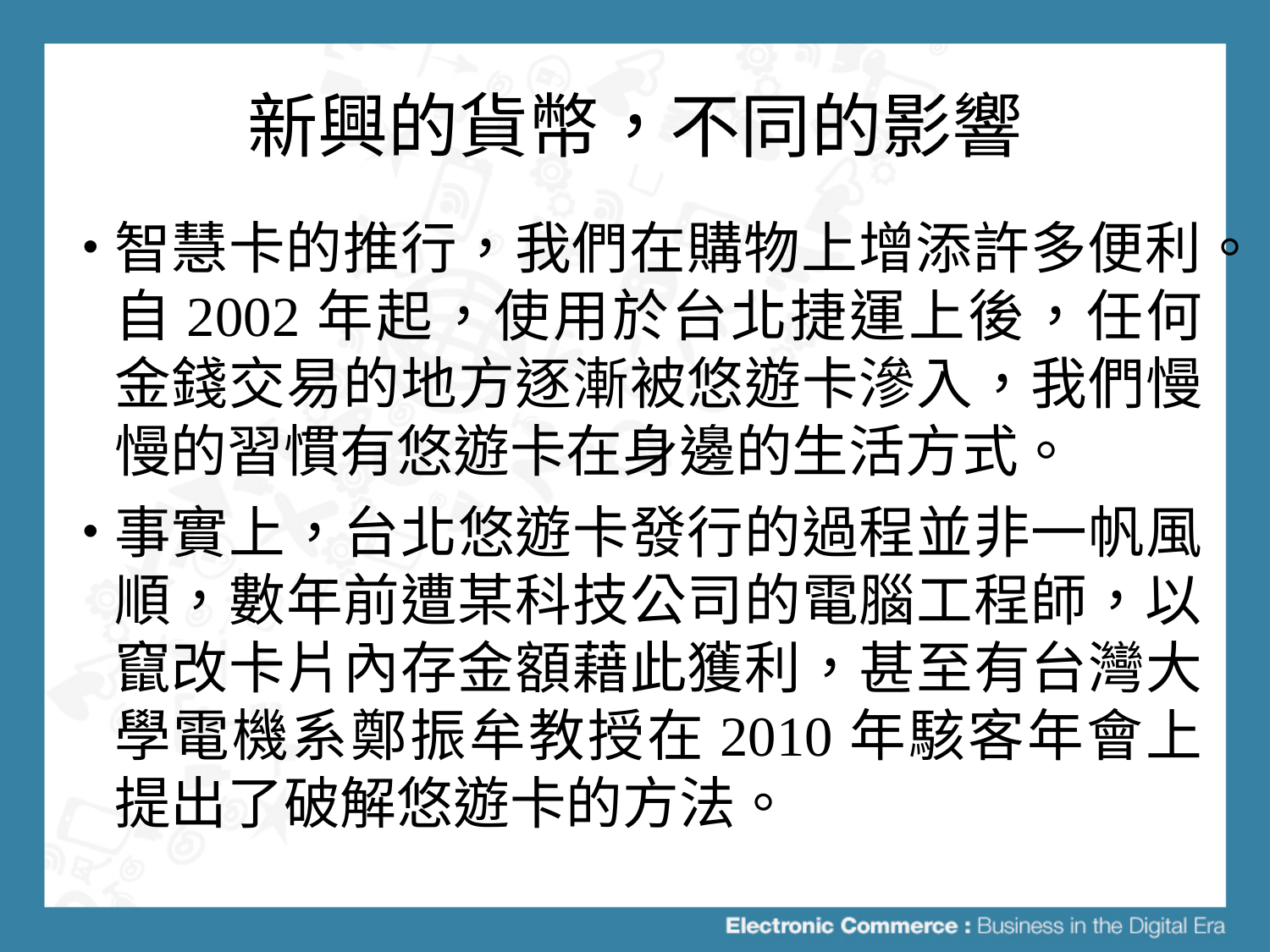

# 新興的貨幣，不同的影響
智慧卡的推行，我們在購物上增添許多便利。自2002年起，使用於台北捷運上後，任何金錢交易的地方逐漸被悠遊卡滲入，我們慢慢的習慣有悠遊卡在身邊的生活方式。
事實上，台北悠遊卡發行的過程並非一帆風順，數年前遭某科技公司的電腦工程師，以竄改卡片內存金額藉此獲利，甚至有台灣大學電機系鄭振牟教授在2010年駭客年會上提出了破解悠遊卡的方法。